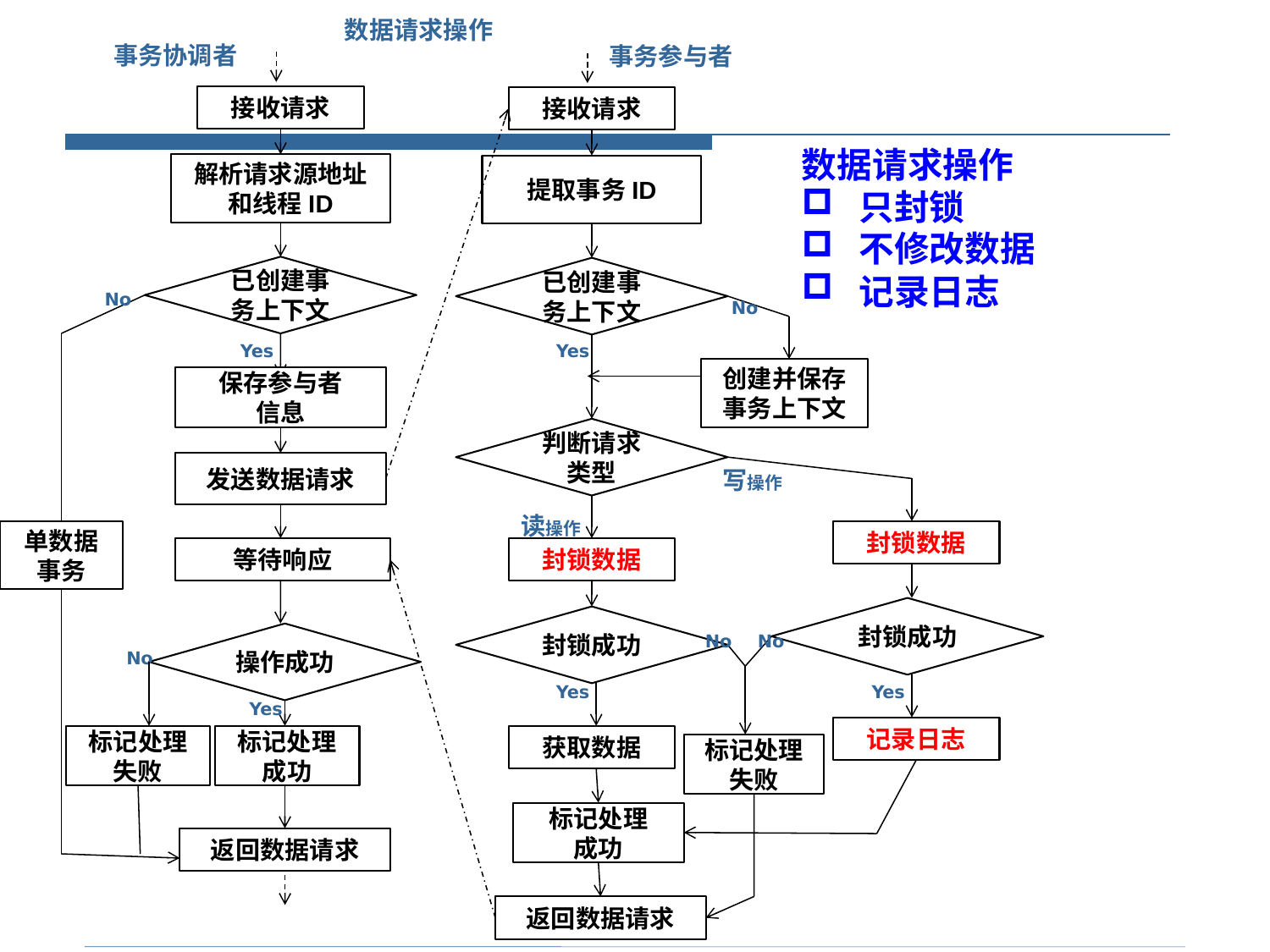

数据请求操作
事务协调者
事务参与者
接收请求
接收请求
解析请求源地址和线程ID
提取事务ID
已创建事务上下文
已创建事务上下文
No
No
Yes
Yes
创建并保存事务上下文
保存参与者
信息
判断请求类型
发送数据请求
写操作
读操作
单数据
事务
封锁数据
等待响应
封锁数据
封锁成功
封锁成功
操作成功
No
No
No
Yes
Yes
Yes
记录日志
标记处理
失败
标记处理
成功
获取数据
标记处理失败
标记处理
成功
返回数据请求
返回数据请求
数据请求操作
  只封锁
  不修改数据
  记录日志